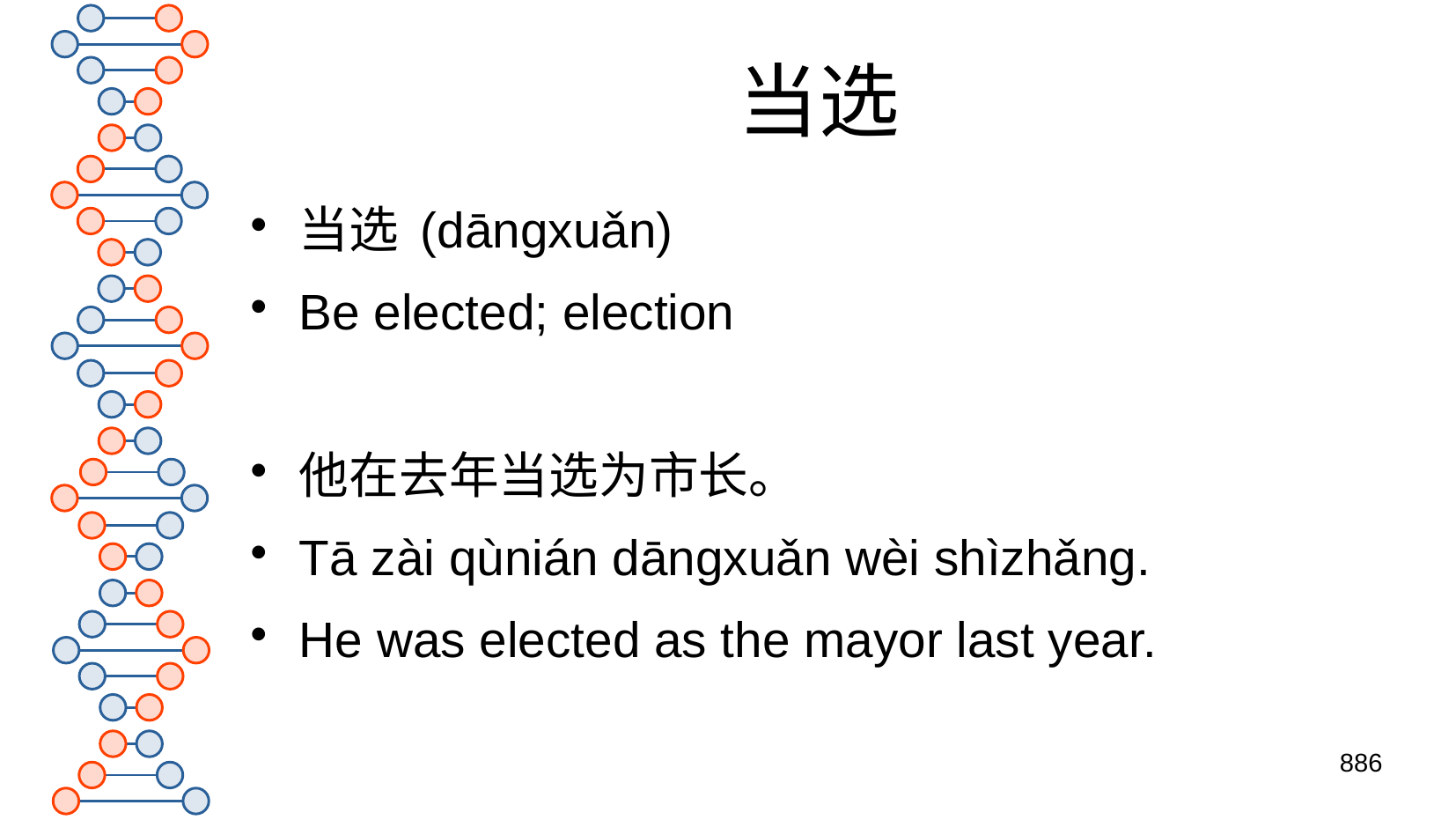

# 当选
当选 (dāngxuǎn)
Be elected; election

他在去年当选为市长。
Tā zài qùnián dāngxuǎn wèi shìzhǎng.
He was elected as the mayor last year.

886